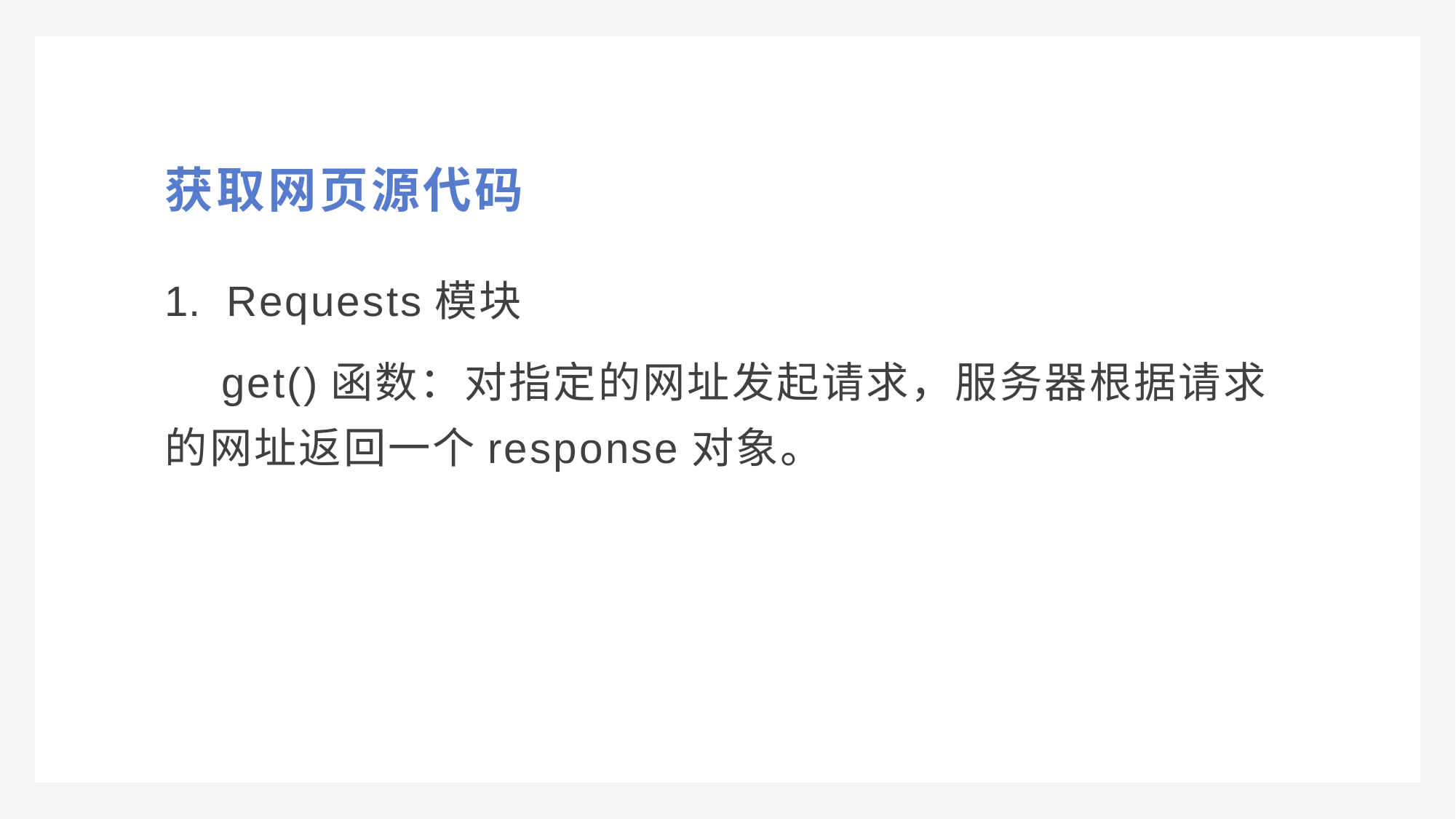

# 获取网页源代码
Requests模块
    get()函数：对指定的网址发起请求，服务器根据请求的网址返回一个response对象。